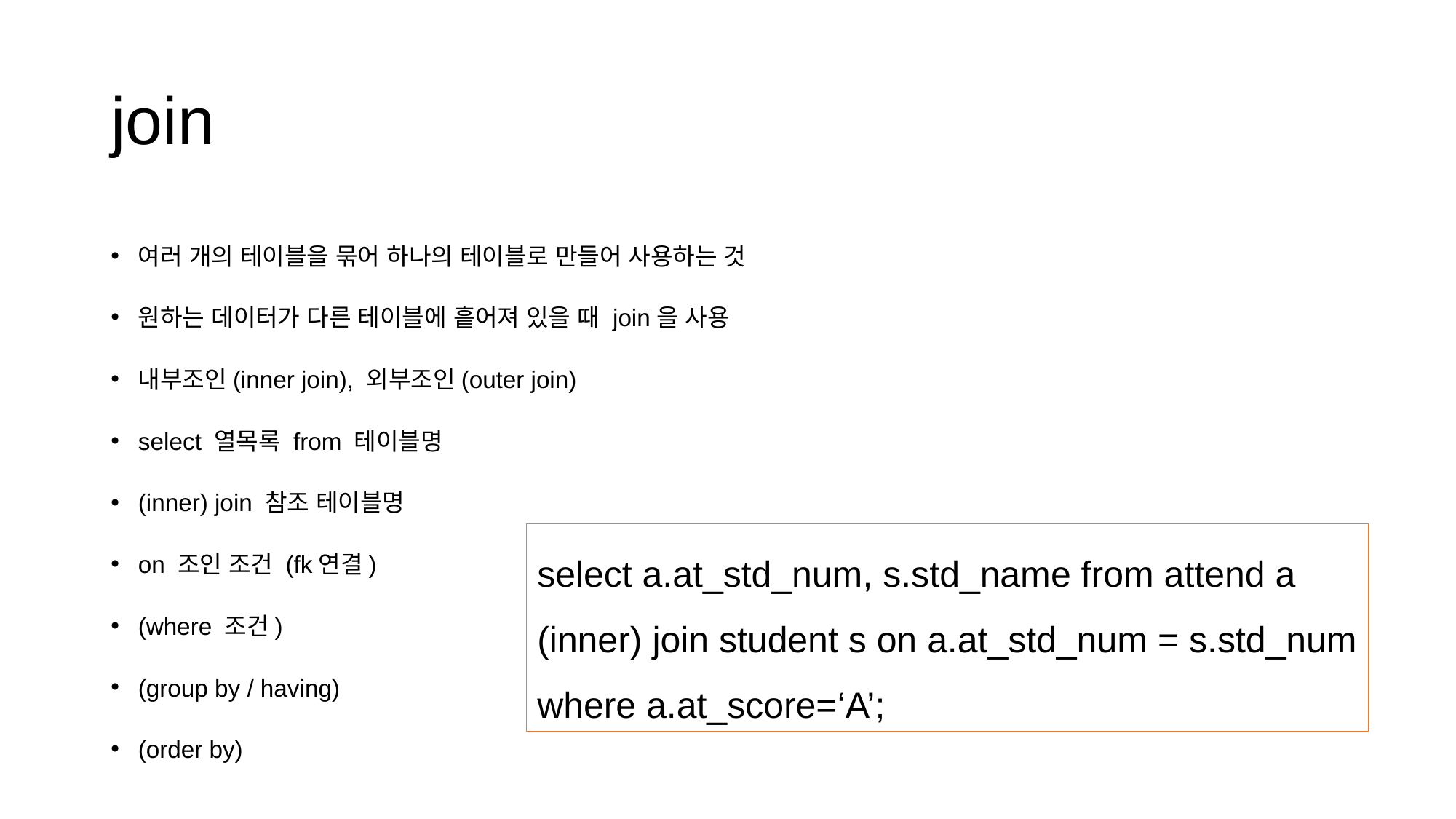

# join
여러 개의 테이블을 묶어 하나의 테이블로 만들어 사용하는 것
원하는 데이터가 다른 테이블에 흩어져 있을 때 join을 사용
내부조인(inner join), 외부조인(outer join)
select 열목록 from 테이블명
(inner) join 참조 테이블명
on 조인 조건 (fk연결)
(where 조건)
(group by / having)
(order by)
select a.at_std_num, s.std_name from attend a
(inner) join student s on a.at_std_num = s.std_num
where a.at_score=‘A’;